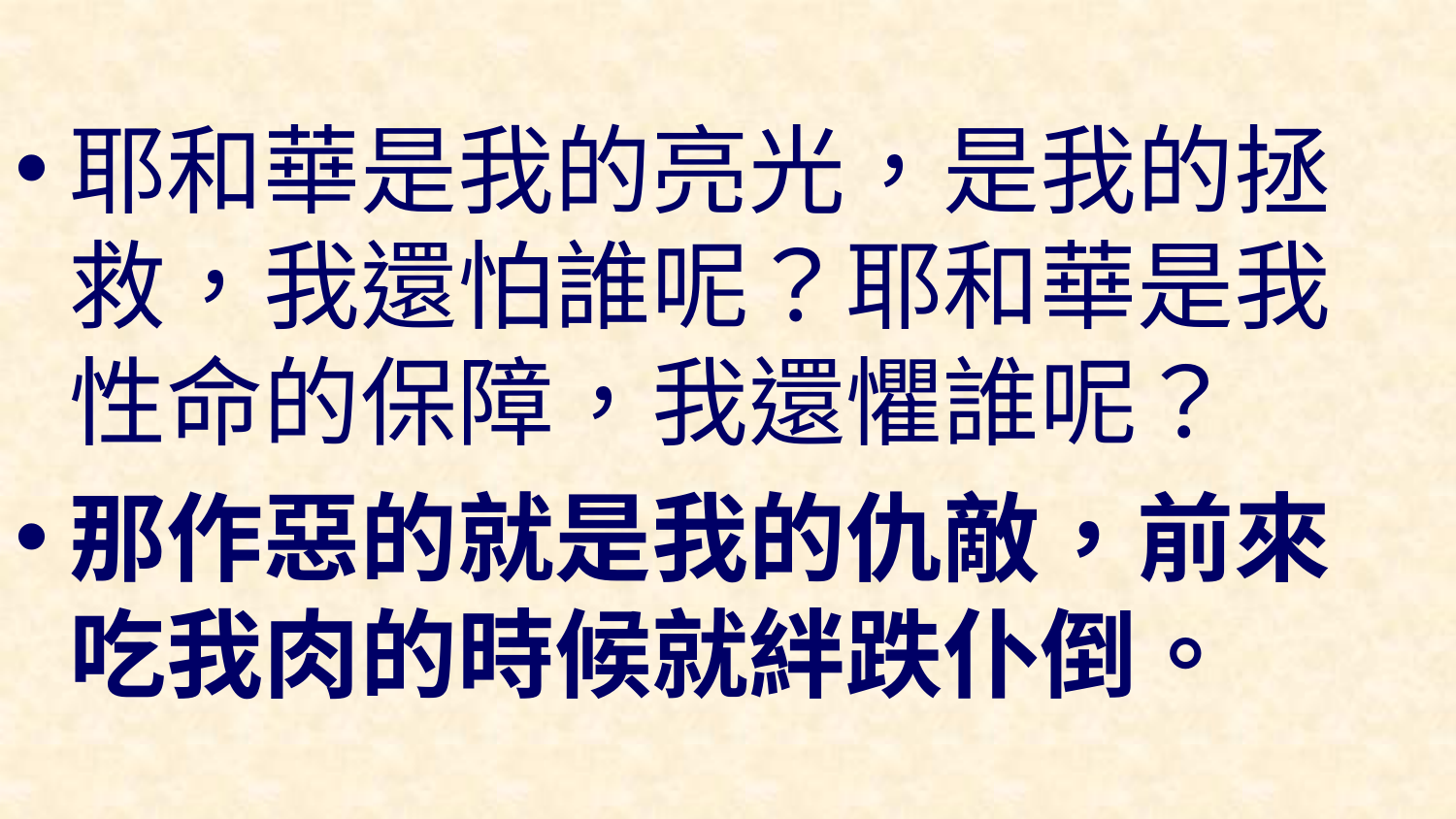

耶和華是我的亮光，是我的拯救，我還怕誰呢？耶和華是我性命的保障，我還懼誰呢？
那作惡的就是我的仇敵，前來吃我肉的時候就絆跌仆倒。